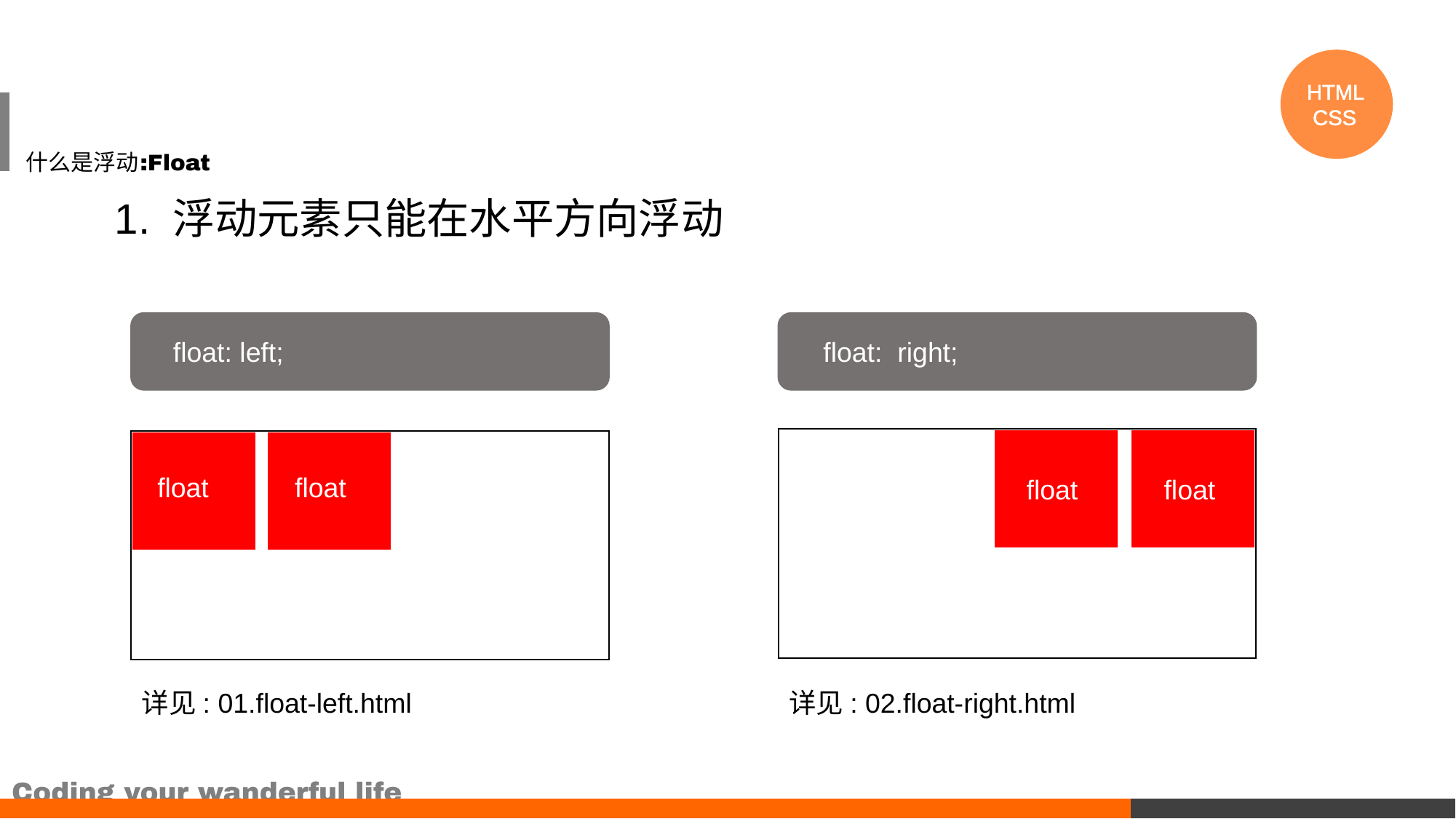

HTML
  CSS
# 什么是浮动:Float

1. 浮动元素只能在水平方向浮动

float: left;
float:  right;

float
float
float
float
详见: 01.float-left.html
详见: 02.float-right.html

Coding your wanderful life